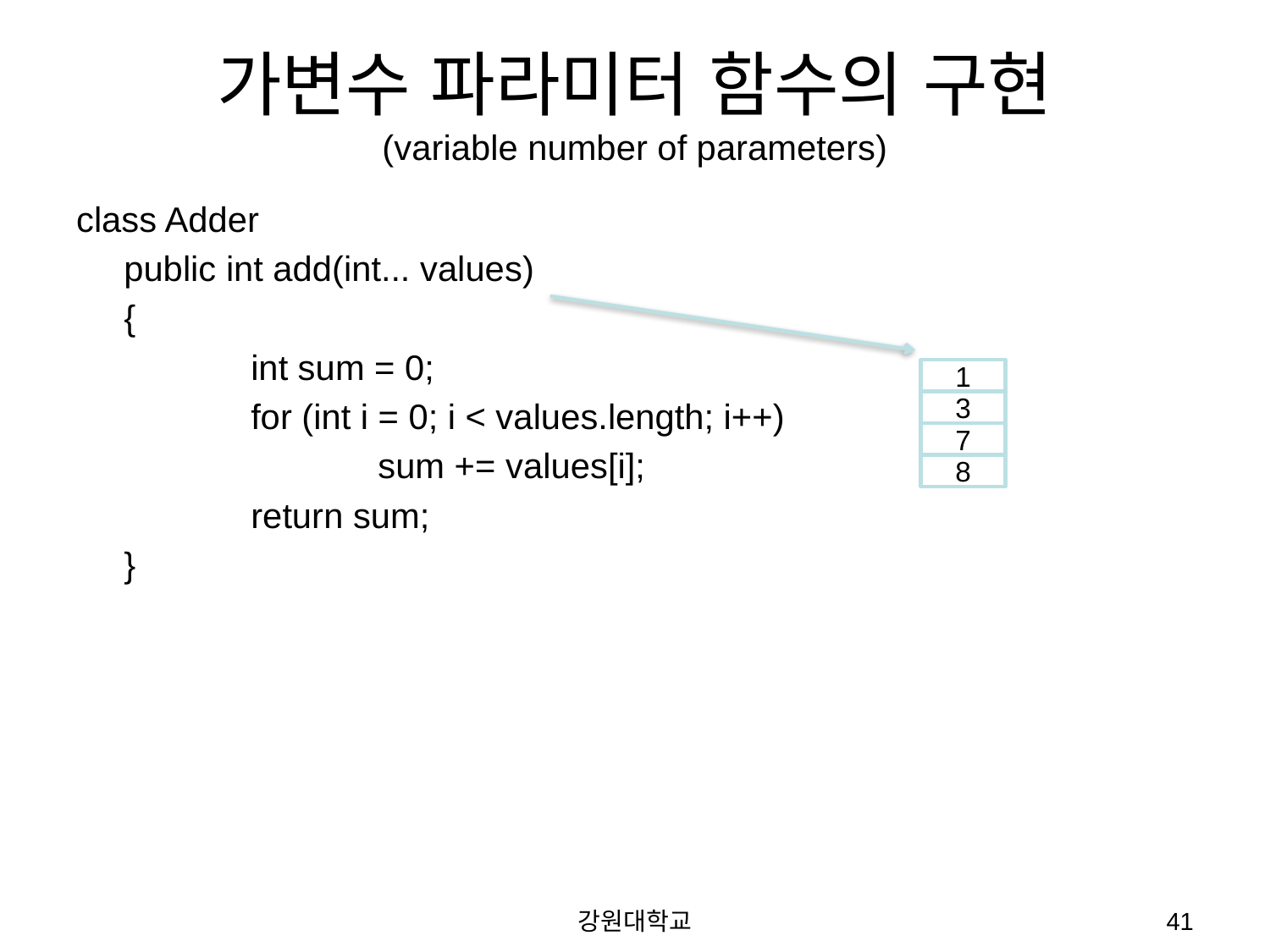

# 가변수 파라미터 함수의 구현 (variable number of parameters)
class Adder
	public int add(int... values)
	{
		int sum = 0;
		for (int i = 0; i < values.length; i++)
			sum += values[i];
		return sum;
	}
1
3
7
8

강원대학교
41